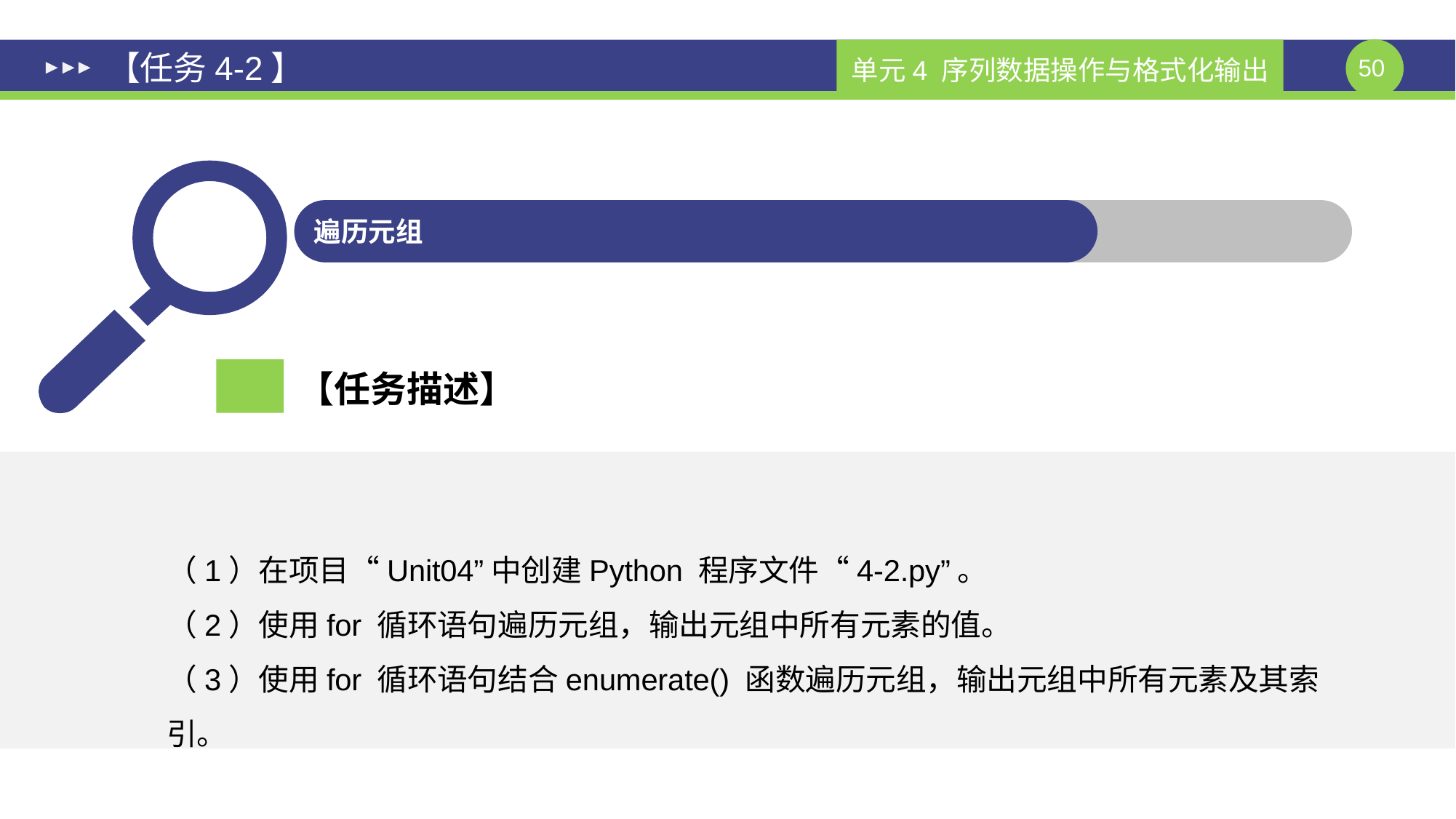

# 【任务4-2】

遍历元组

【任务描述】

（1）在项目“Unit04”中创建Python 程序文件“4-2.py”。
（2）使用for 循环语句遍历元组，输出元组中所有元素的值。
（3）使用for 循环语句结合enumerate() 函数遍历元组，输出元组中所有元素及其索引。